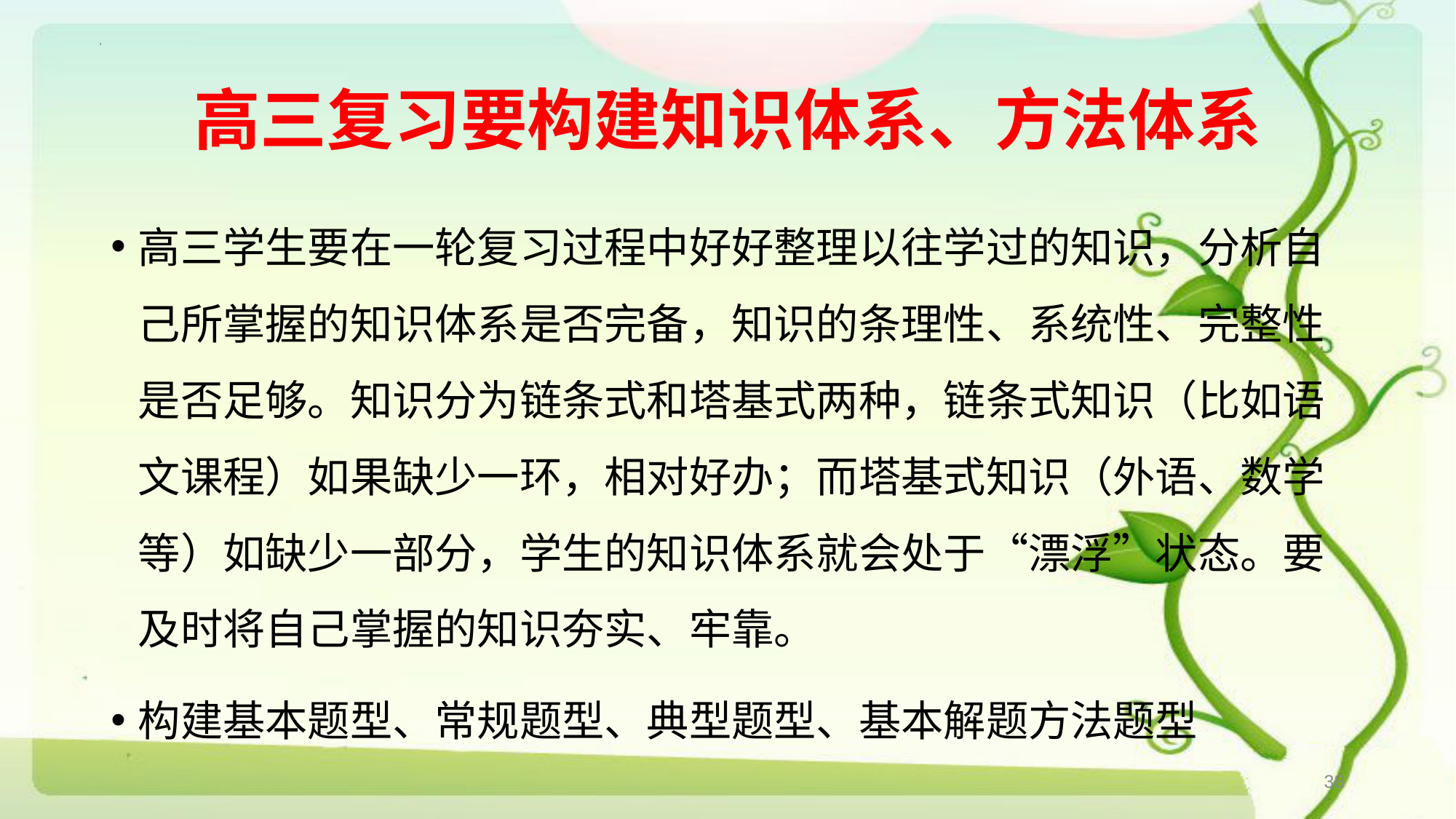

# 高三复习要构建知识体系、方法体系
高三学生要在一轮复习过程中好好整理以往学过的知识，分析自己所掌握的知识体系是否完备，知识的条理性、系统性、完整性是否足够。知识分为链条式和塔基式两种，链条式知识（比如语文课程）如果缺少一环，相对好办；而塔基式知识（外语、数学等）如缺少一部分，学生的知识体系就会处于“漂浮”状态。要及时将自己掌握的知识夯实、牢靠。
构建基本题型、常规题型、典型题型、基本解题方法题型

38